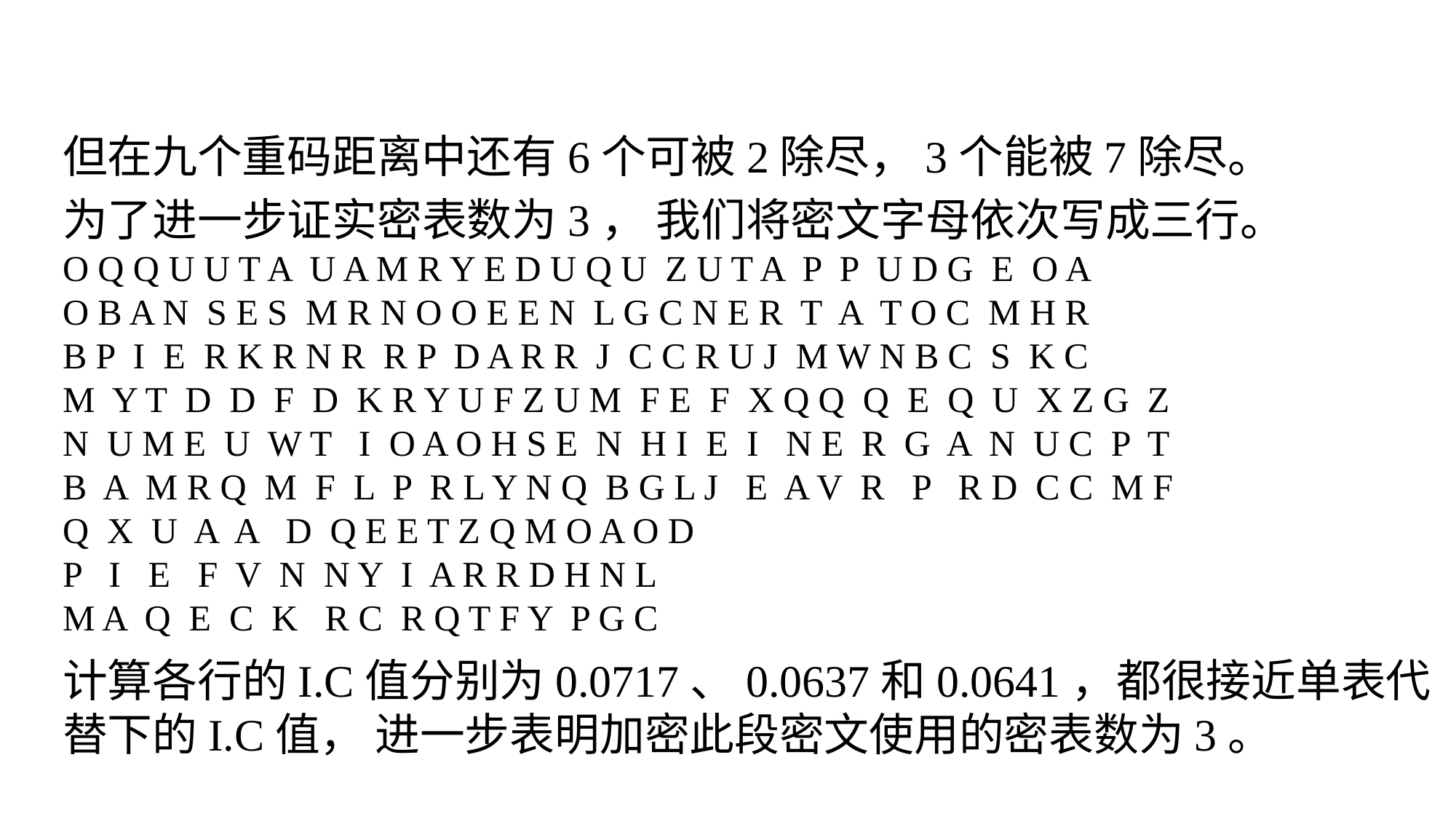

但在九个重码距离中还有6个可被2除尽，3个能被7除尽。
为了进一步证实密表数为3， 我们将密文字母依次写成三行。
O Q Q U U T A  U A M R Y E D U Q U  Z U T A  P  P  U D G  E  O A
O B A N  S E S  M R N O O E E N  L G C N E R  T  A  T O C  M H R
B P  I  E  R K R N R  R P  D A R R  J  C C R U J  M W N B C  S  K C
M  Y T  D  D  F  D  K R Y U F Z U M  F E  F  X Q Q  Q  E  Q  U  X Z G  Z
N  U M E  U  W T   I  O A O H S E  N  H I  E  I   N E  R  G  A  N  U C  P  T
B  A  M R Q  M  F  L  P  R L Y N Q  B G L J   E  A V  R   P   R D  C C  M F
Q  X  U  A  A   D  Q E E T Z Q M O A O D
P   I   E   F  V  N  N Y  I  A R R D H N L
M A  Q  E  C  K   R C  R Q T F Y  P G C
计算各行的I.C值分别为0.0717、0.0637和0.0641，都很接近单表代替下的I.C值， 进一步表明加密此段密文使用的密表数为3。